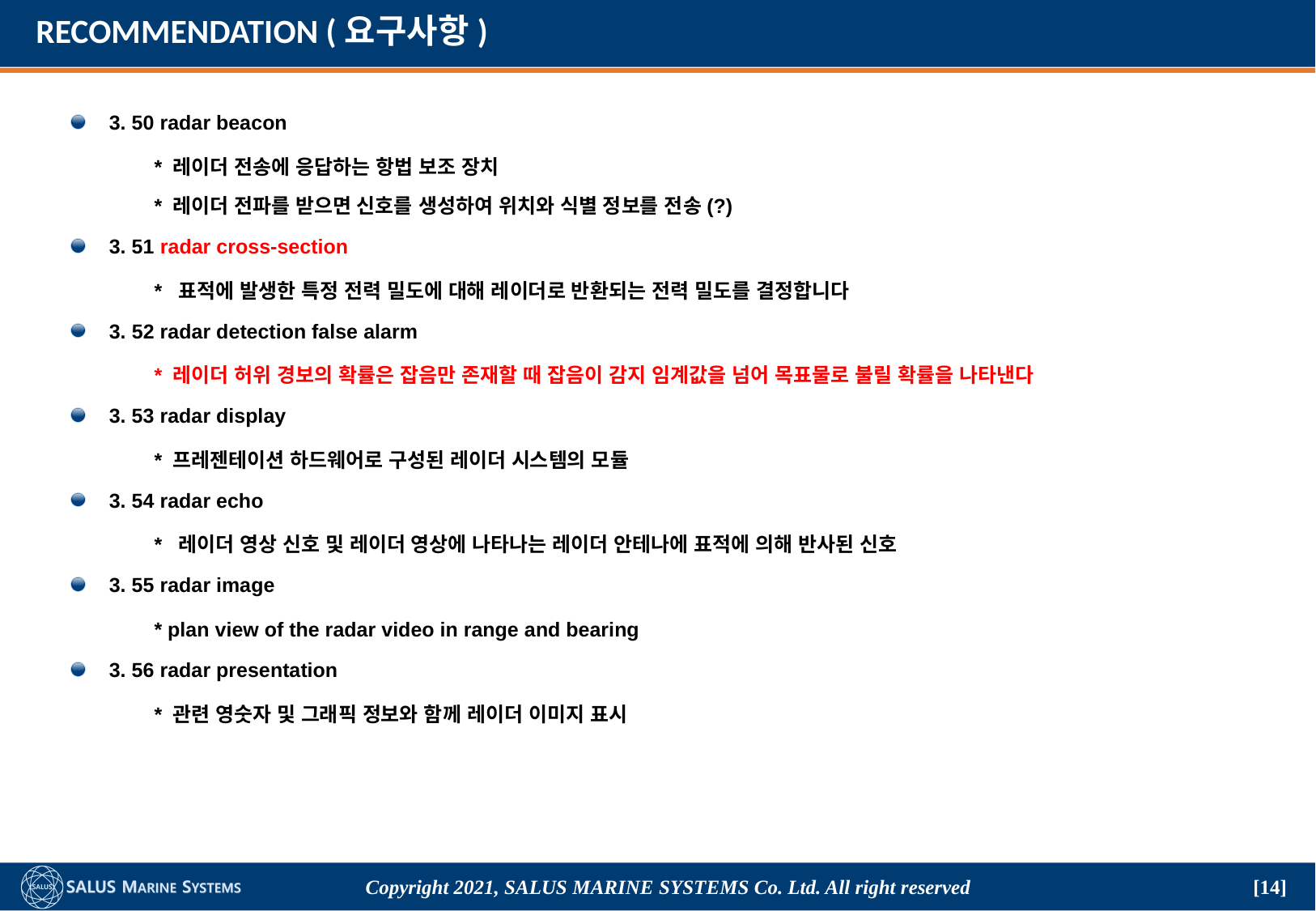

# RECOMMENDATION (요구사항)
3. 50 radar beacon
	* 레이더 전송에 응답하는 항법 보조 장치
	* 레이더 전파를 받으면 신호를 생성하여 위치와 식별 정보를 전송(?)
3. 51 radar cross-section
	*  표적에 발생한 특정 전력 밀도에 대해 레이더로 반환되는 전력 밀도를 결정합니다
3. 52 radar detection false alarm
	* 레이더 허위 경보의 확률은 잡음만 존재할 때 잡음이 감지 임계값을 넘어 목표물로 불릴 확률을 나타낸다
3. 53 radar display
	* 프레젠테이션 하드웨어로 구성된 레이더 시스템의 모듈
3. 54 radar echo
	*  레이더 영상 신호 및 레이더 영상에 나타나는 레이더 안테나에 표적에 의해 반사된 신호
3. 55 radar image
	* plan view of the radar video in range and bearing
3. 56 radar presentation
	* 관련 영숫자 및 그래픽 정보와 함께 레이더 이미지 표시

Copyright 2021, SALUS Marine Systems Co. Ltd. All right reserved
[14]